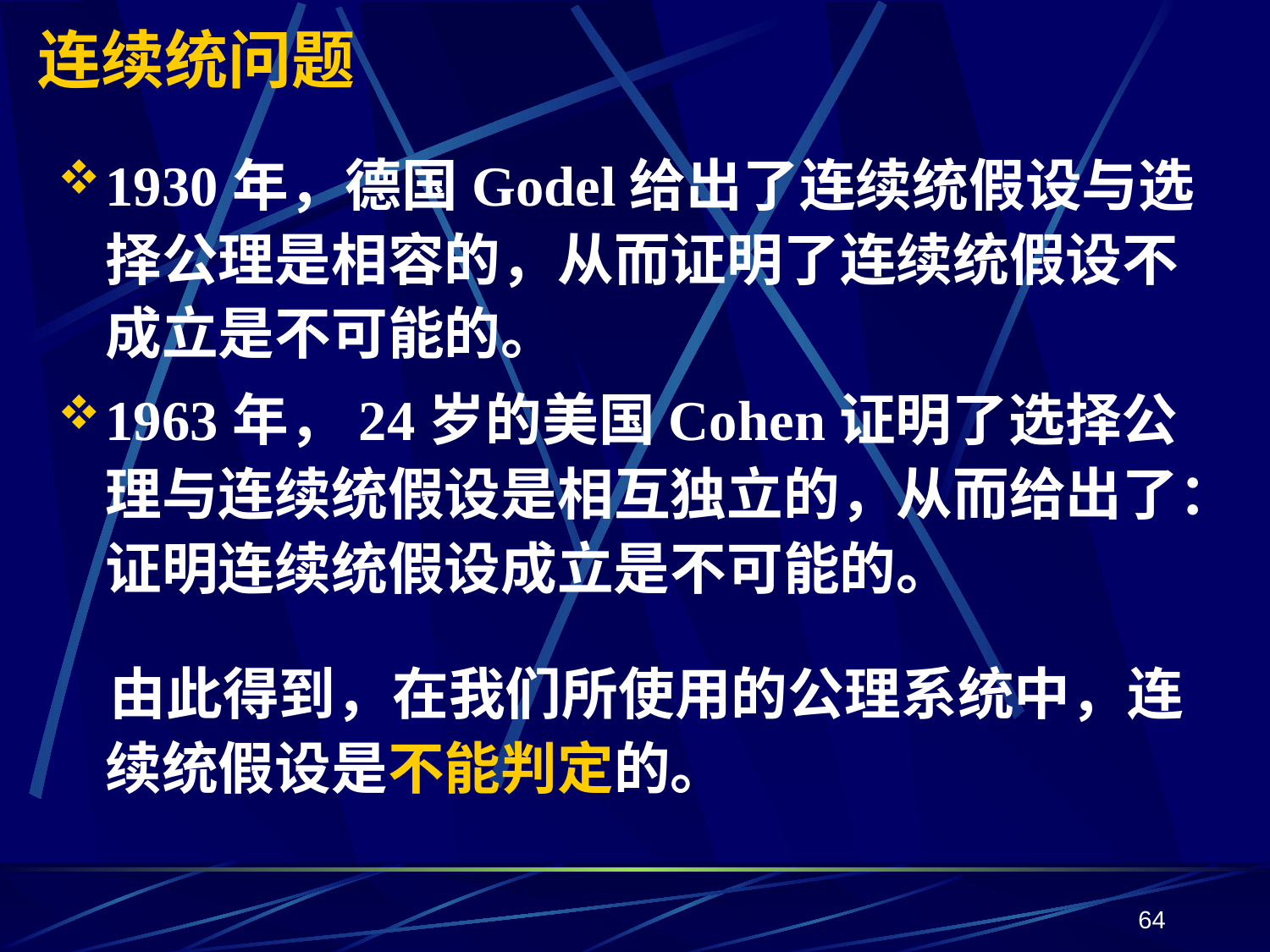

# 连续统问题
1930年，德国Godel给出了连续统假设与选择公理是相容的，从而证明了连续统假设不成立是不可能的。
1963年，24岁的美国Cohen证明了选择公理与连续统假设是相互独立的，从而给出了：证明连续统假设成立是不可能的。

   由此得到，在我们所使用的公理系统中，连续统假设是不能判定的。

64